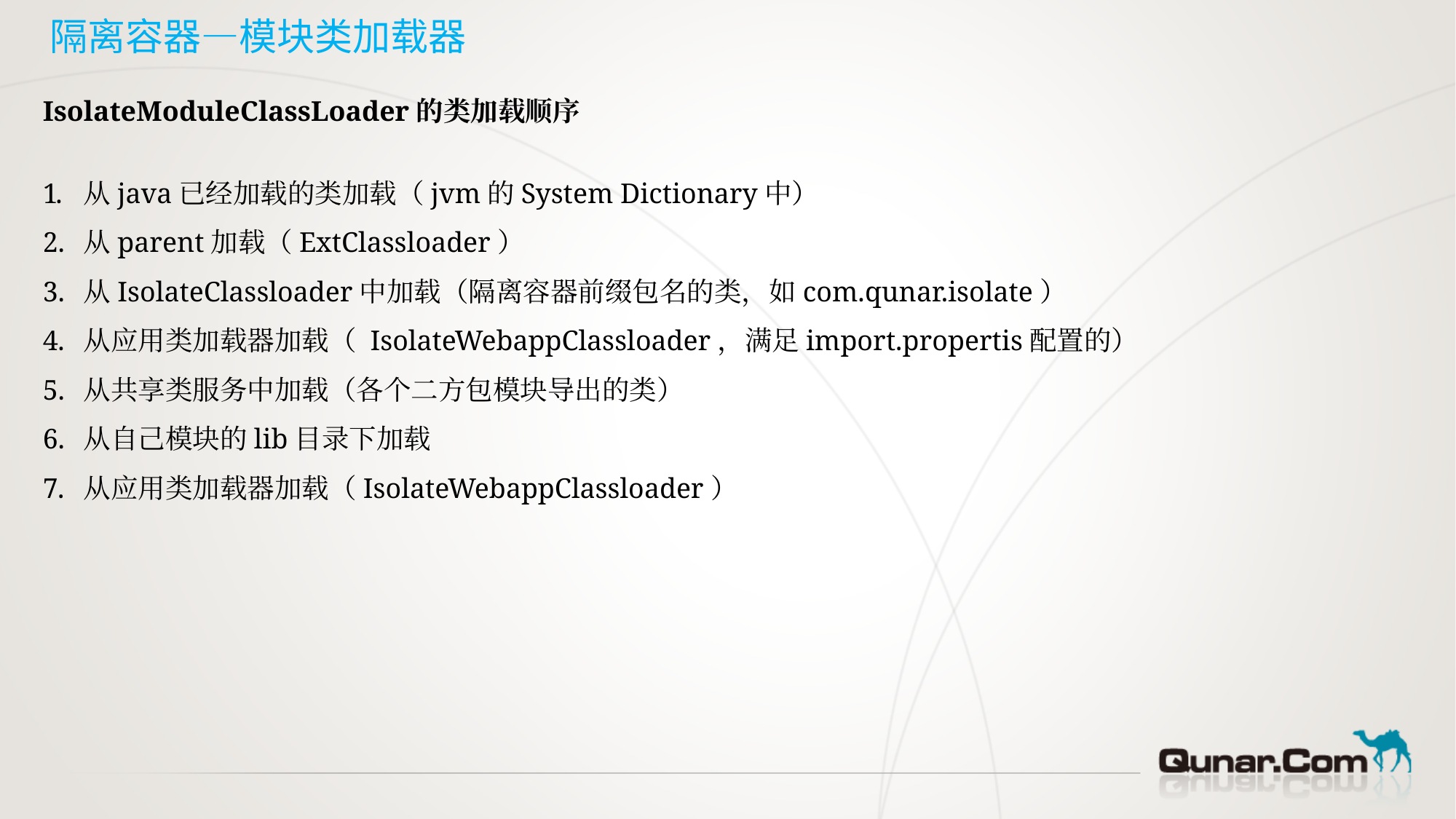

# 隔离容器—模块类加载器
IsolateModuleClassLoader的类加载顺序

从java已经加载的类加载（jvm的System Dictionary中）
从parent加载（ExtClassloader）
从IsolateClassloader中加载（隔离容器前缀包名的类，如com.qunar.isolate）
从应用类加载器加载（ IsolateWebappClassloader，满足import.propertis配置的）
从共享类服务中加载（各个二方包模块导出的类）
从自己模块的lib目录下加载
从应用类加载器加载（IsolateWebappClassloader）